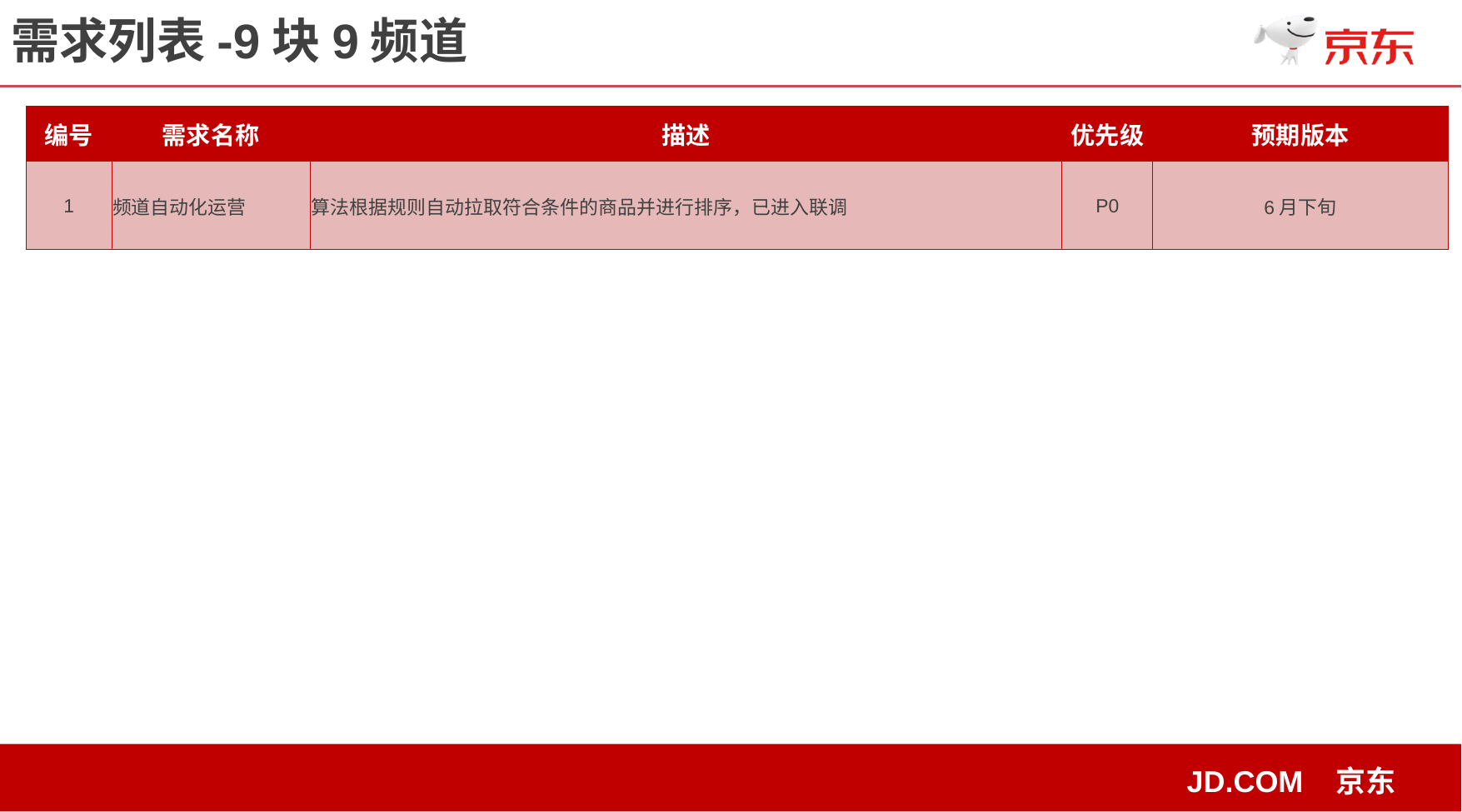

# 需求列表-9块9频道
| 编号 | 需求名称 | 描述 | 优先级 | 预期版本 |
| --- | --- | --- | --- | --- |
| 1 | 频道自动化运营 | 算法根据规则自动拉取符合条件的商品并进行排序，已进入联调 | P0 | 6月下旬 |